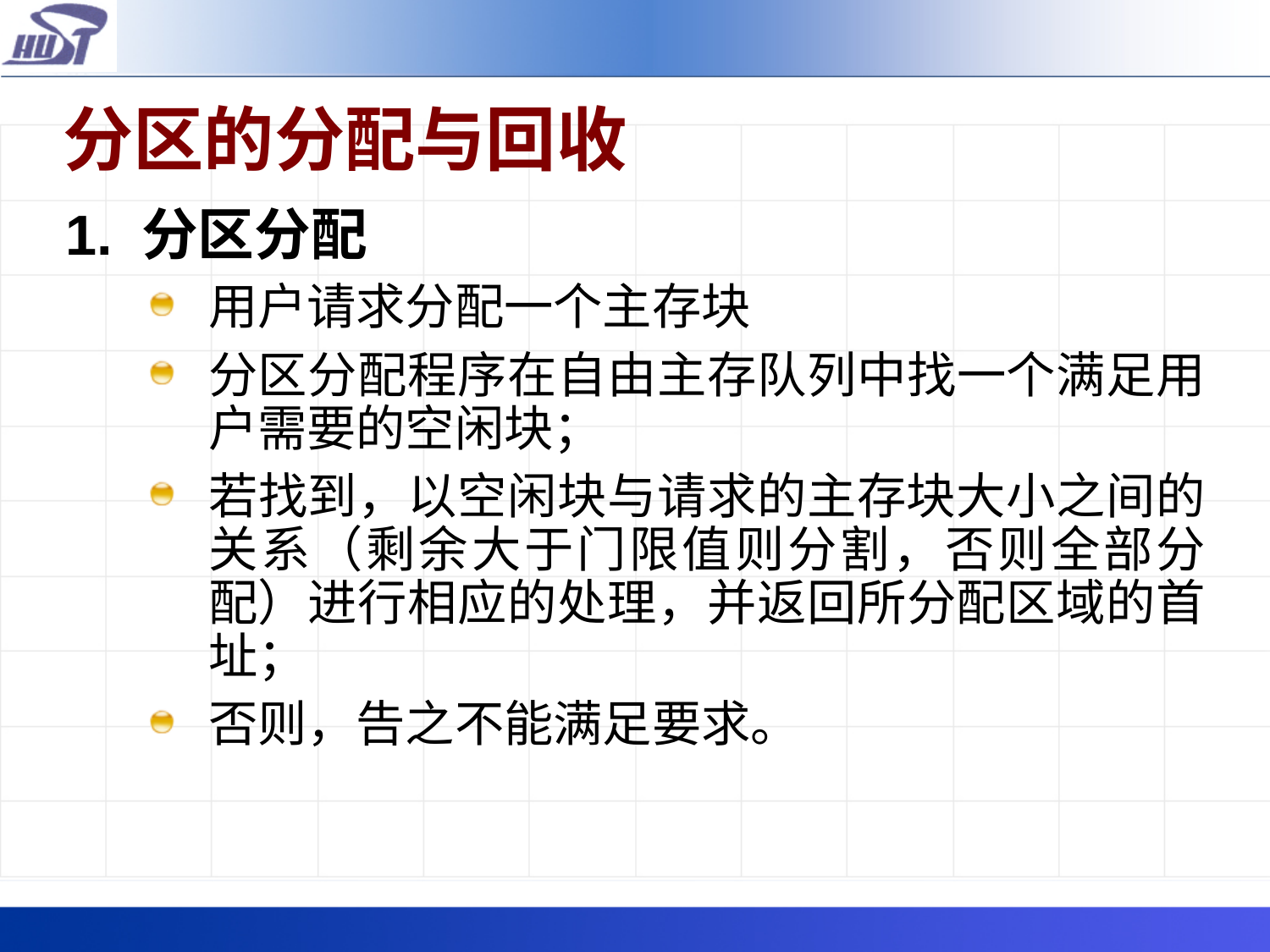

# 分区的分配与回收
1. 分区分配
用户请求分配一个主存块
分区分配程序在自由主存队列中找一个满足用户需要的空闲块；
若找到，以空闲块与请求的主存块大小之间的关系（剩余大于门限值则分割，否则全部分配）进行相应的处理，并返回所分配区域的首址；
否则，告之不能满足要求。
48